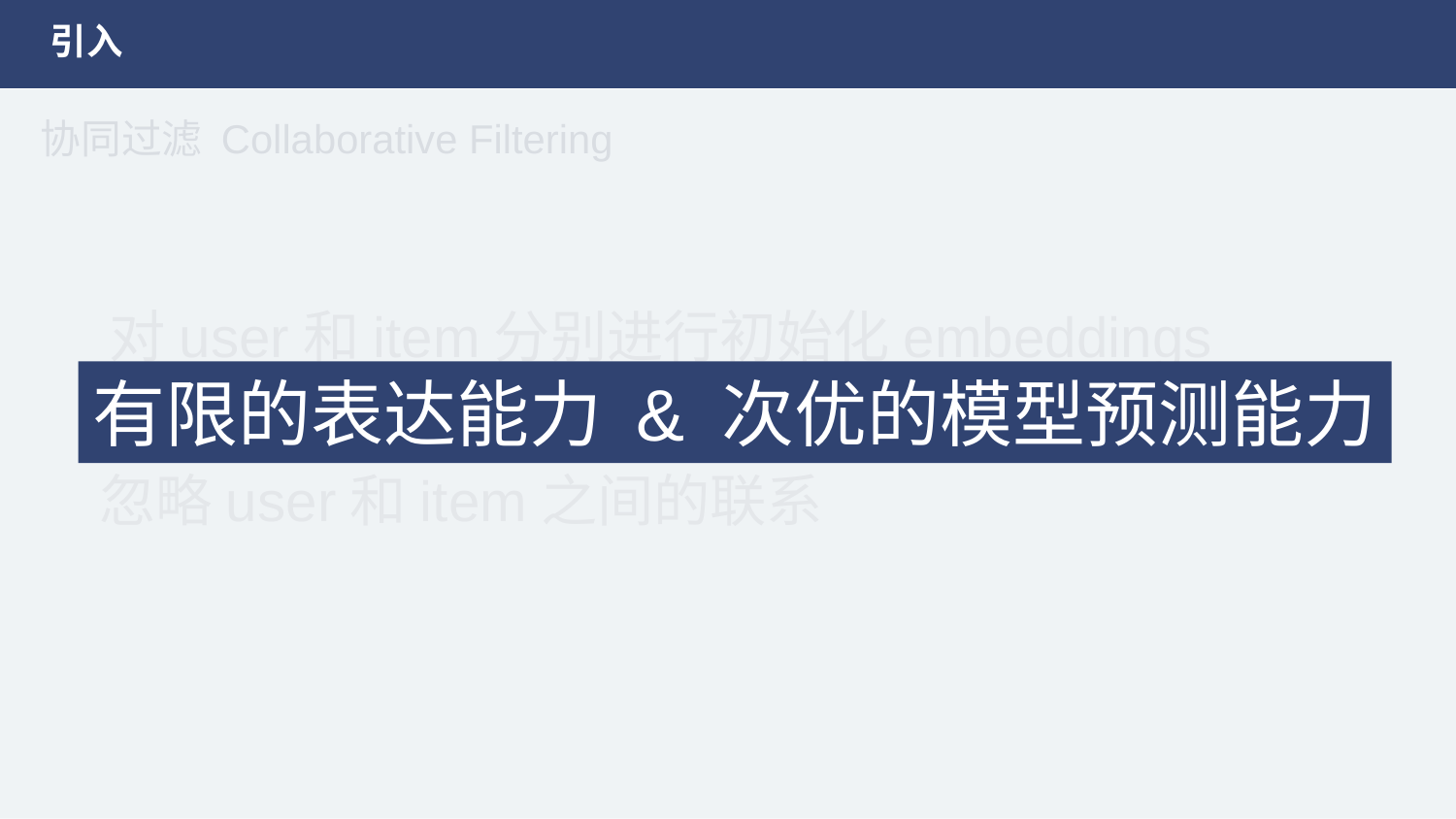

引入

协同过滤 Collaborative Filtering
对user和item分别进行初始化embeddings
有限的表达能力 & 次优的模型预测能力
忽略user和item之间的联系